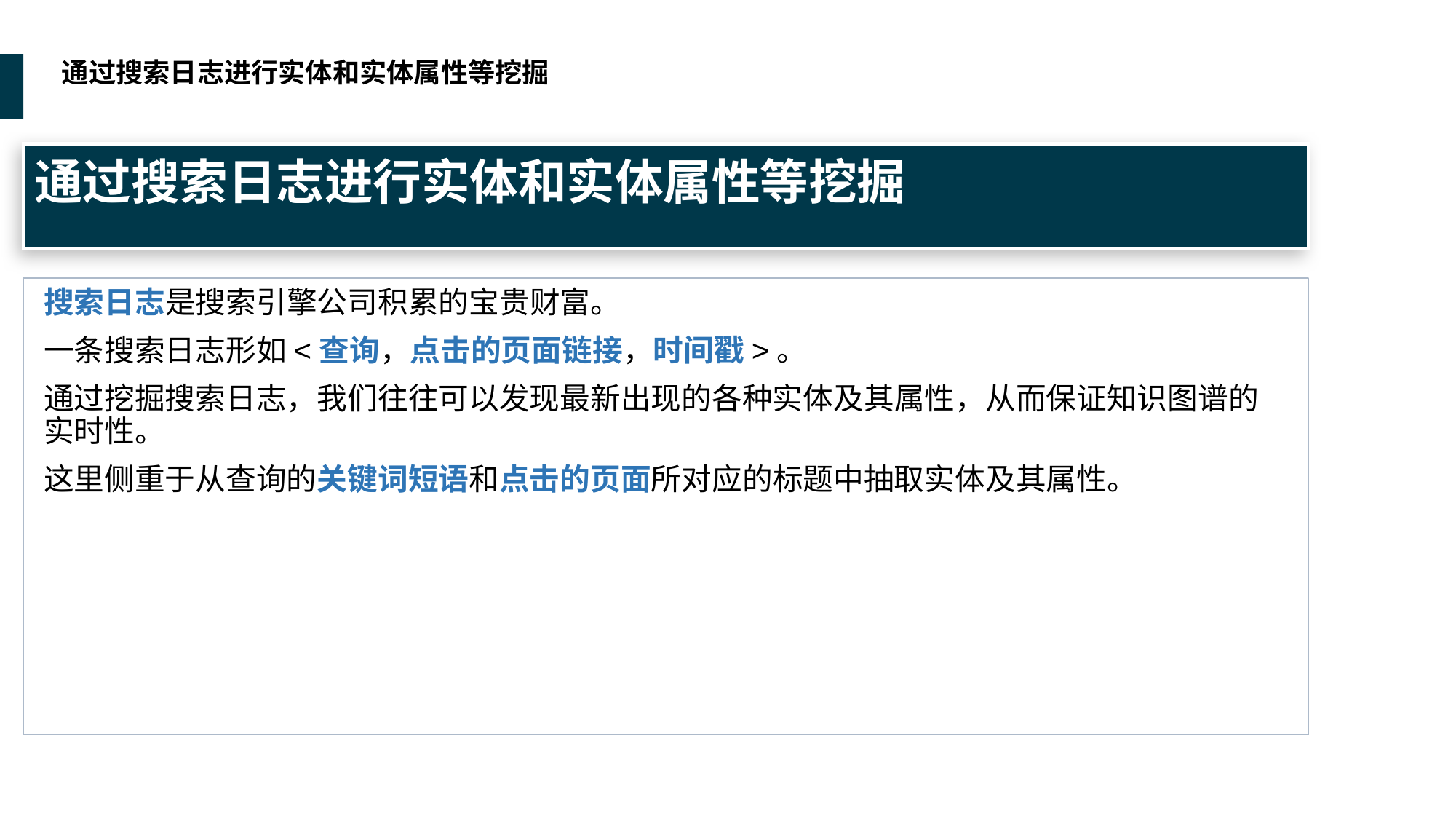

通过搜索日志进行实体和实体属性等挖掘
通过搜索日志进行实体和实体属性等挖掘
搜索日志是搜索引擎公司积累的宝贵财富。
一条搜索日志形如<查询，点击的页面链接，时间戳>。
通过挖掘搜索日志，我们往往可以发现最新出现的各种实体及其属性，从而保证知识图谱的实时性。
这里侧重于从查询的关键词短语和点击的页面所对应的标题中抽取实体及其属性。